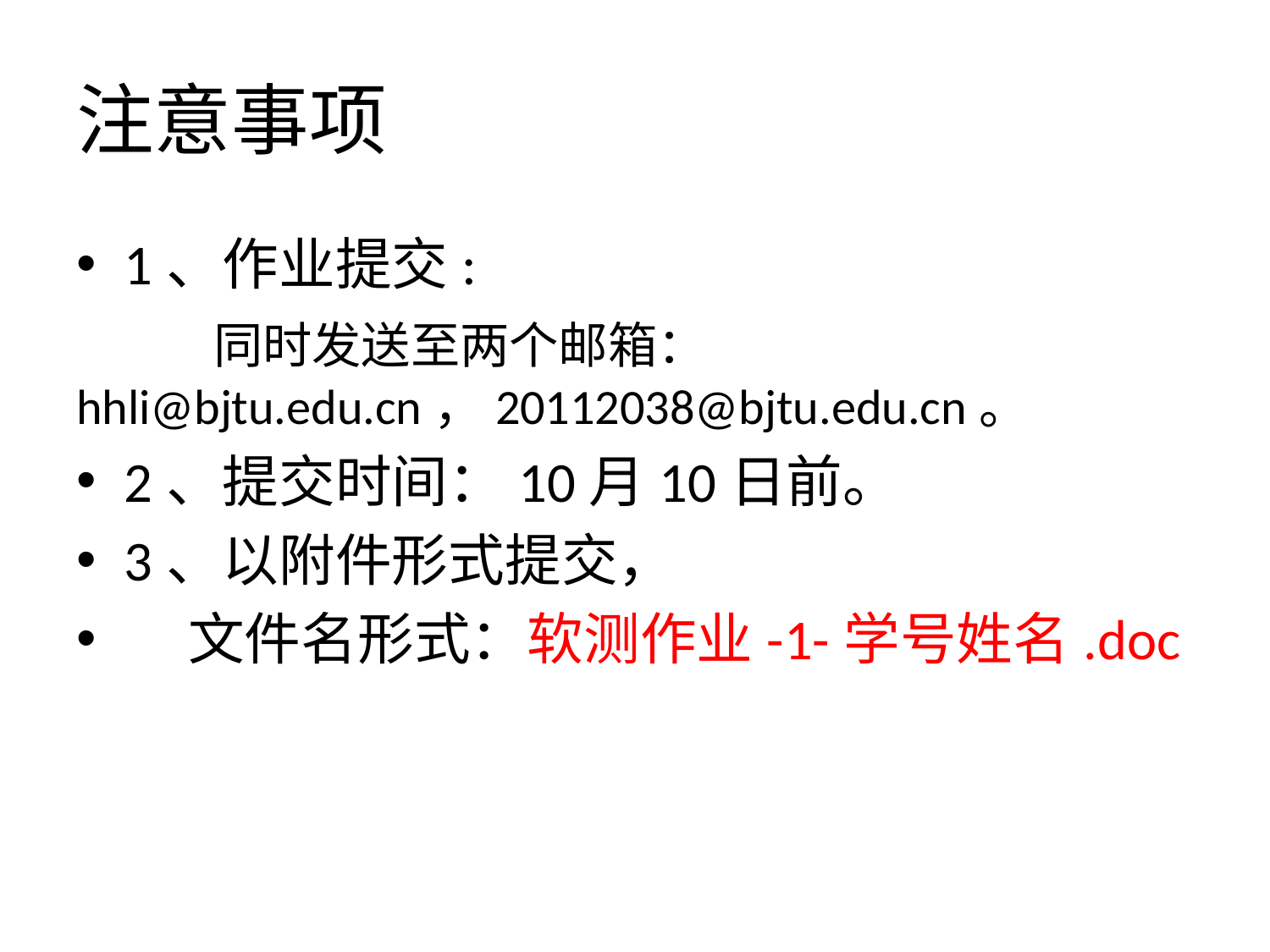

# 注意事项
1、作业提交:
          同时发送至两个邮箱：hhli@bjtu.edu.cn，20112038@bjtu.edu.cn。
2、提交时间：10月10日前。
3、以附件形式提交，
    文件名形式：软测作业-1-学号姓名.doc